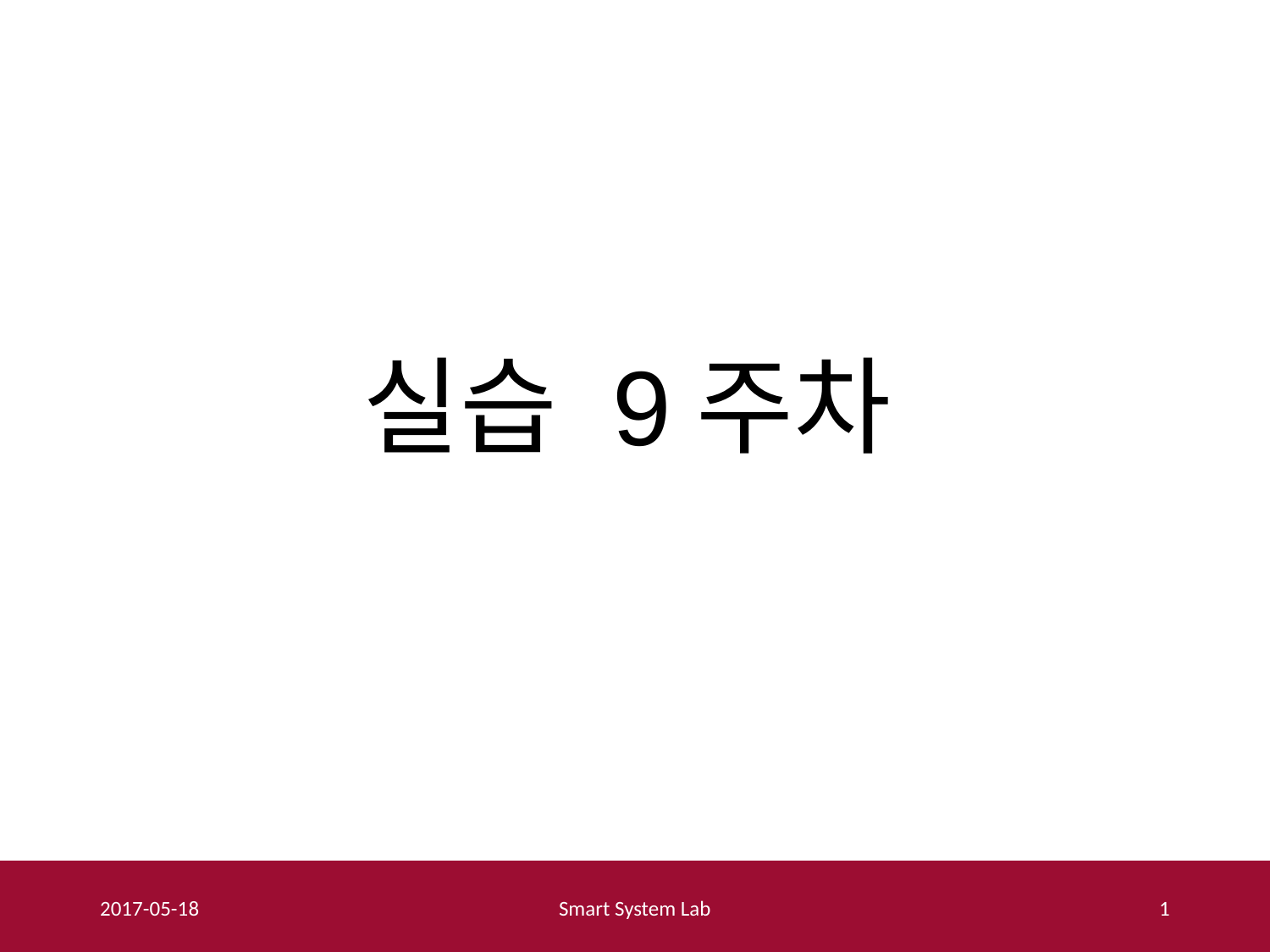

# 실습 9주차

2017-05-18
Smart System Lab
1